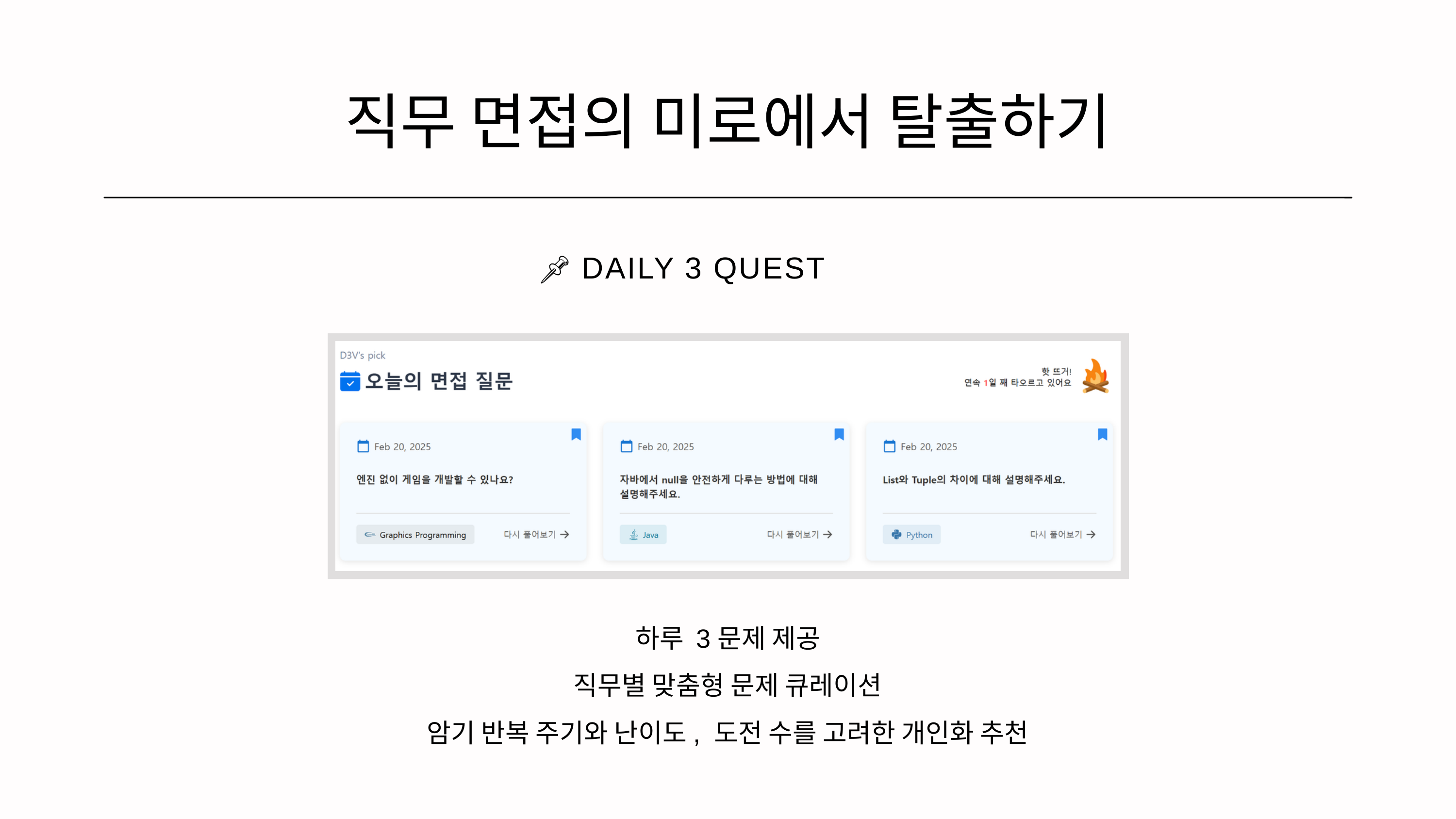

직무 면접의 미로에서 탈출하기

📌 DAILY 3 QUEST

하루 3문제 제공
직무별 맞춤형 문제 큐레이션
암기 반복 주기와 난이도, 도전 수를 고려한 개인화 추천